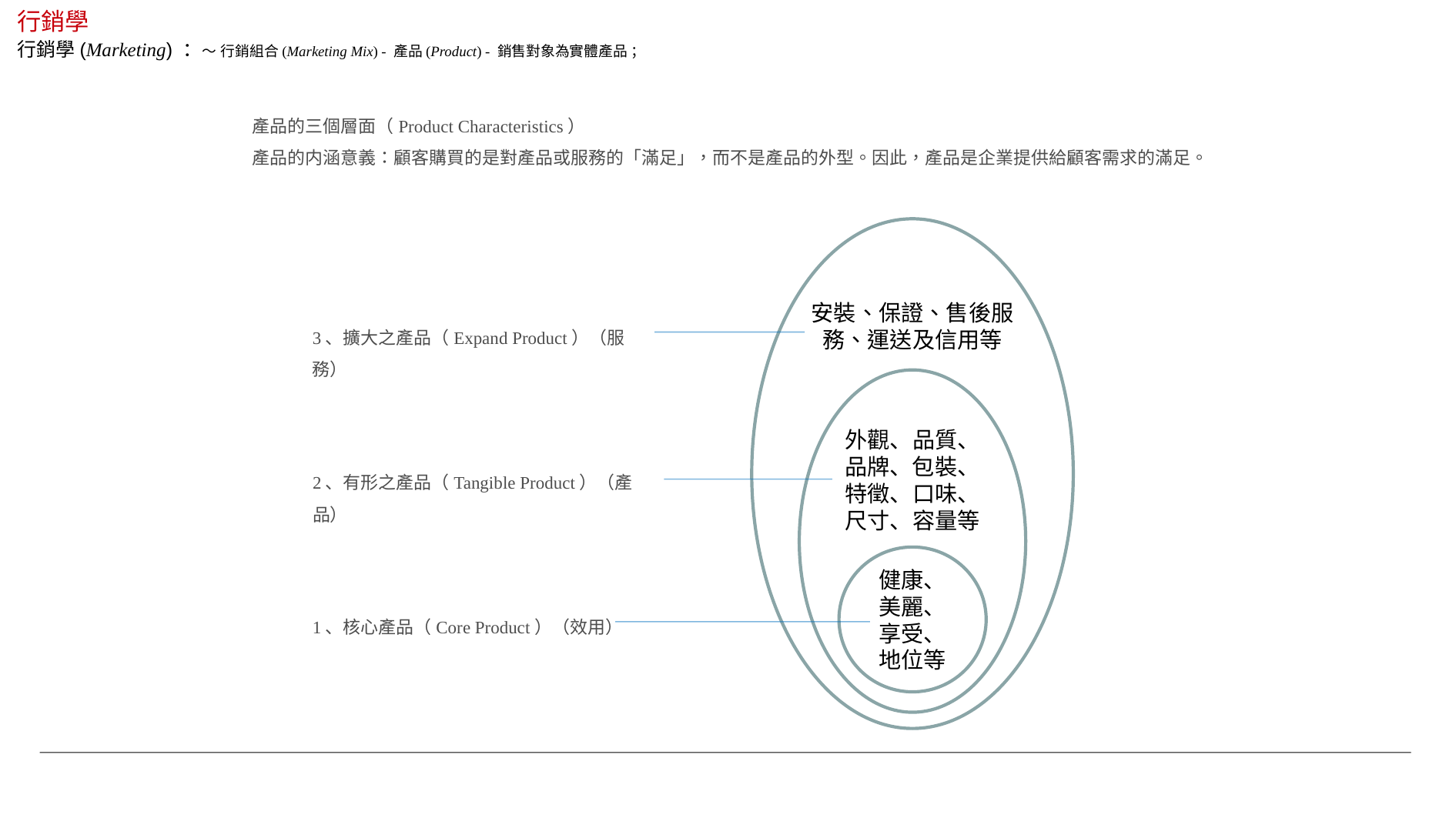

行銷學
行銷學(Marketing) ：～ 行銷組合(Marketing Mix) - 產品(Product) - 銷售對象為實體產品 ；
產品的三個層面（Product Characteristics）
產品的内涵意義：顧客購買的是對產品或服務的「滿足」，而不是產品的外型。因此，產品是企業提供給顧客需求的滿足。
安裝、保證、售後服務、運送及信用等
3、擴大之產品（Expand Product）（服務）
外觀、品質、品牌、包裝、特徵、口味、尺寸、容量等
2、有形之產品（Tangible Product）（產品）
健康、美麗、享受、地位等
1、核心產品（Core Product）（效用）